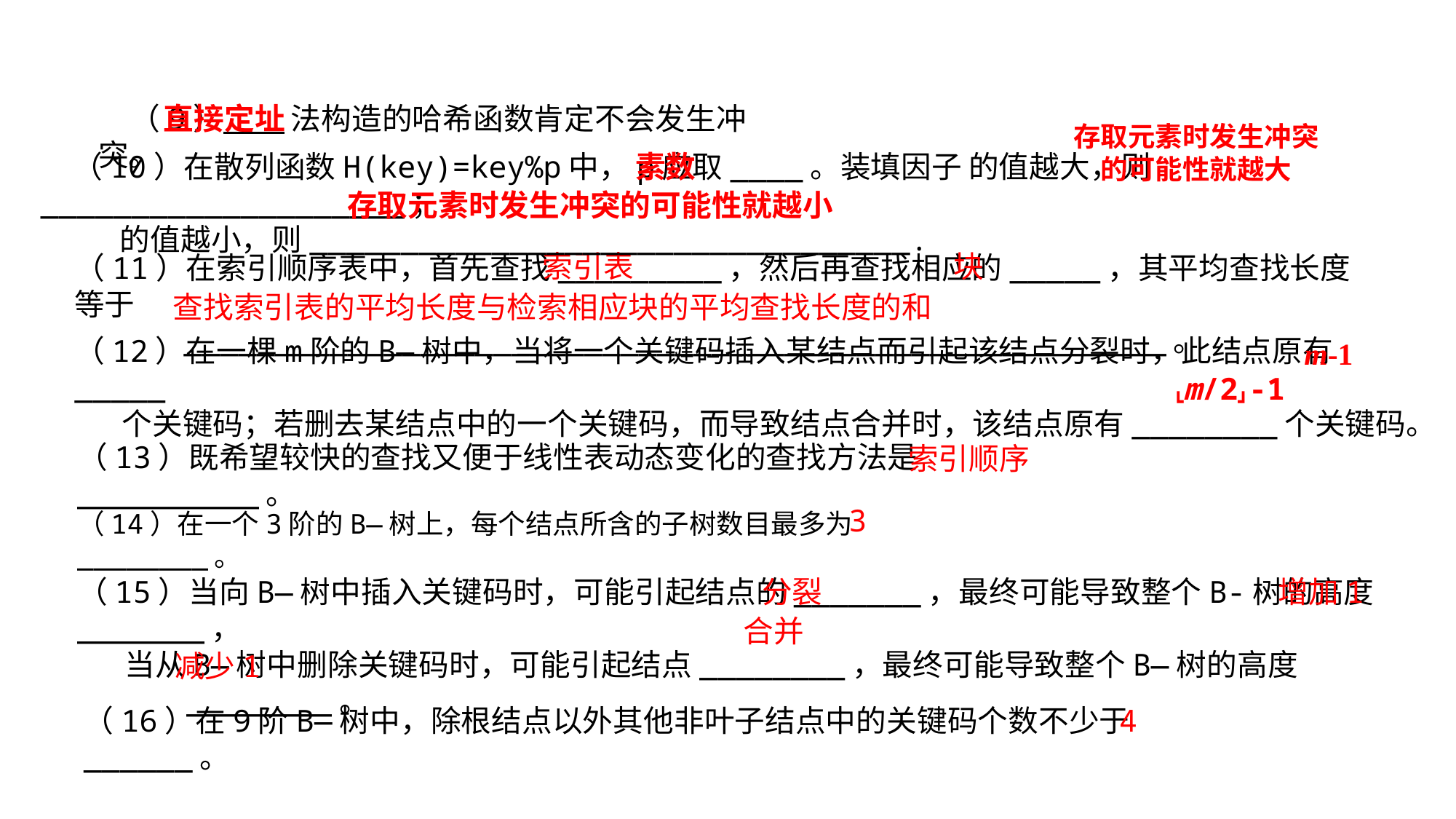

（9）          法构造的哈希函数肯定不会发生冲突。
直接定址
存取元素时发生冲突
的可能性就越大
（10）在散列函数H(key)=key%p中，p应取____。装填因子 的值越大，则____________________；
      的值越小，则_________________________________.
素数
存取元素时发生冲突的可能性就越小
索引表
块
（11）在索引顺序表中，首先查找_________，然后再查找相应的_____，其平均查找长度等于
      ______________________________________________________。
查找索引表的平均长度与检索相应块的平均查找长度的和
（12）在一棵m阶的B—树中，当将一个关键码插入某结点而引起该结点分裂时，此结点原有_____
      个关键码；若删去某结点中的一个关键码，而导致结点合并时，该结点原有________个关键码。
m-1
┗m/2┛-1
（13）既希望较快的查找又便于线性表动态变化的查找方法是__________。

索引顺序
3
（14）在一个3阶的B—树上，每个结点所含的子树数目最多为________。
（15）当向B—树中插入关键码时，可能引起结点的_______，最终可能导致整个B-树的高度_______，
      当从B—树中删除关键码时，可能引起结点________，最终可能导致整个B—树的高度
      ________。
增加1
分裂
合并
减少1
（16）在9阶B—树中，除根结点以外其他非叶子结点中的关键码个数不少于______。
4